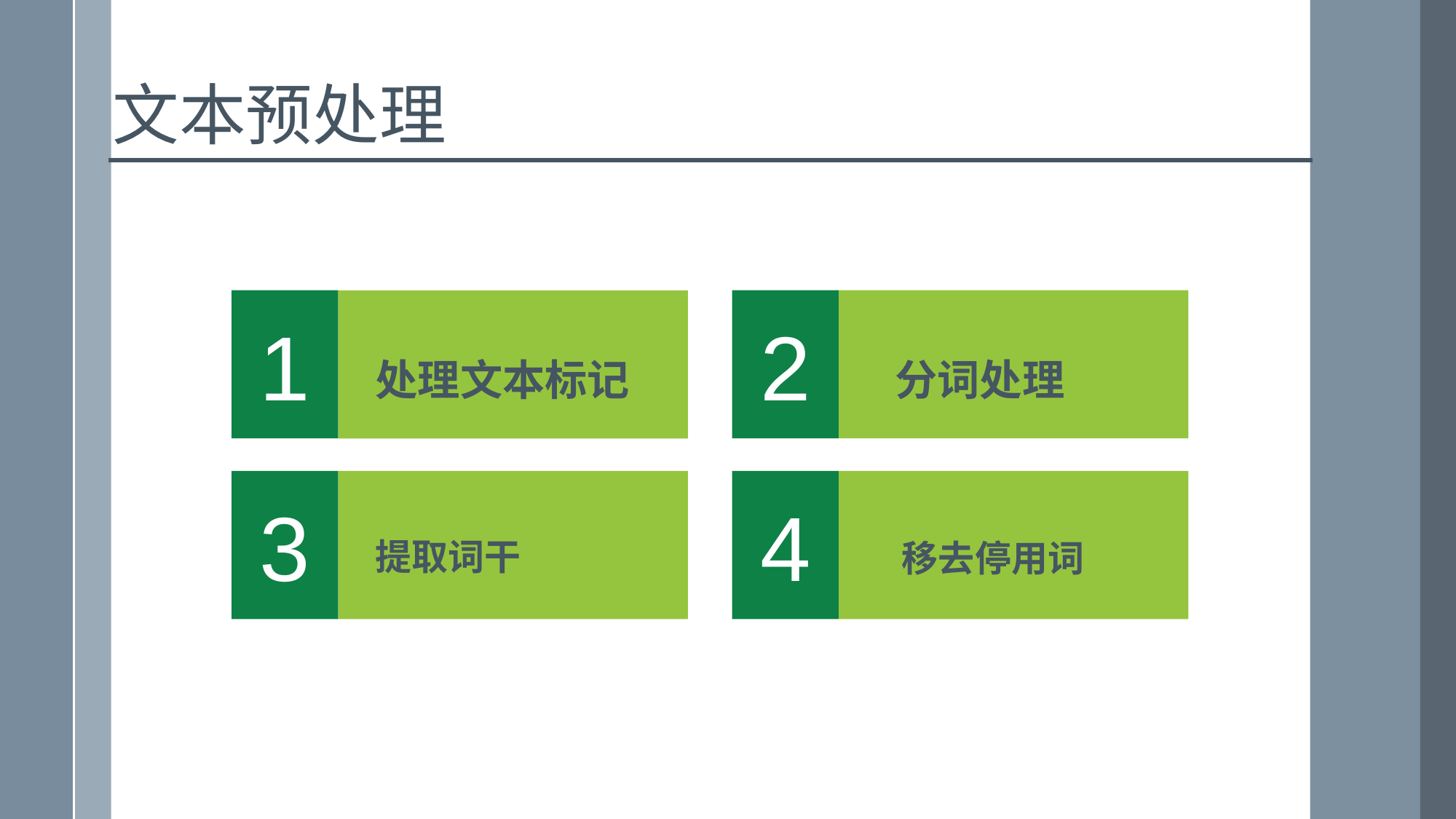

文本预处理
1
2

处理文本标记
分词处理
3

4

提取词干
移去停用词